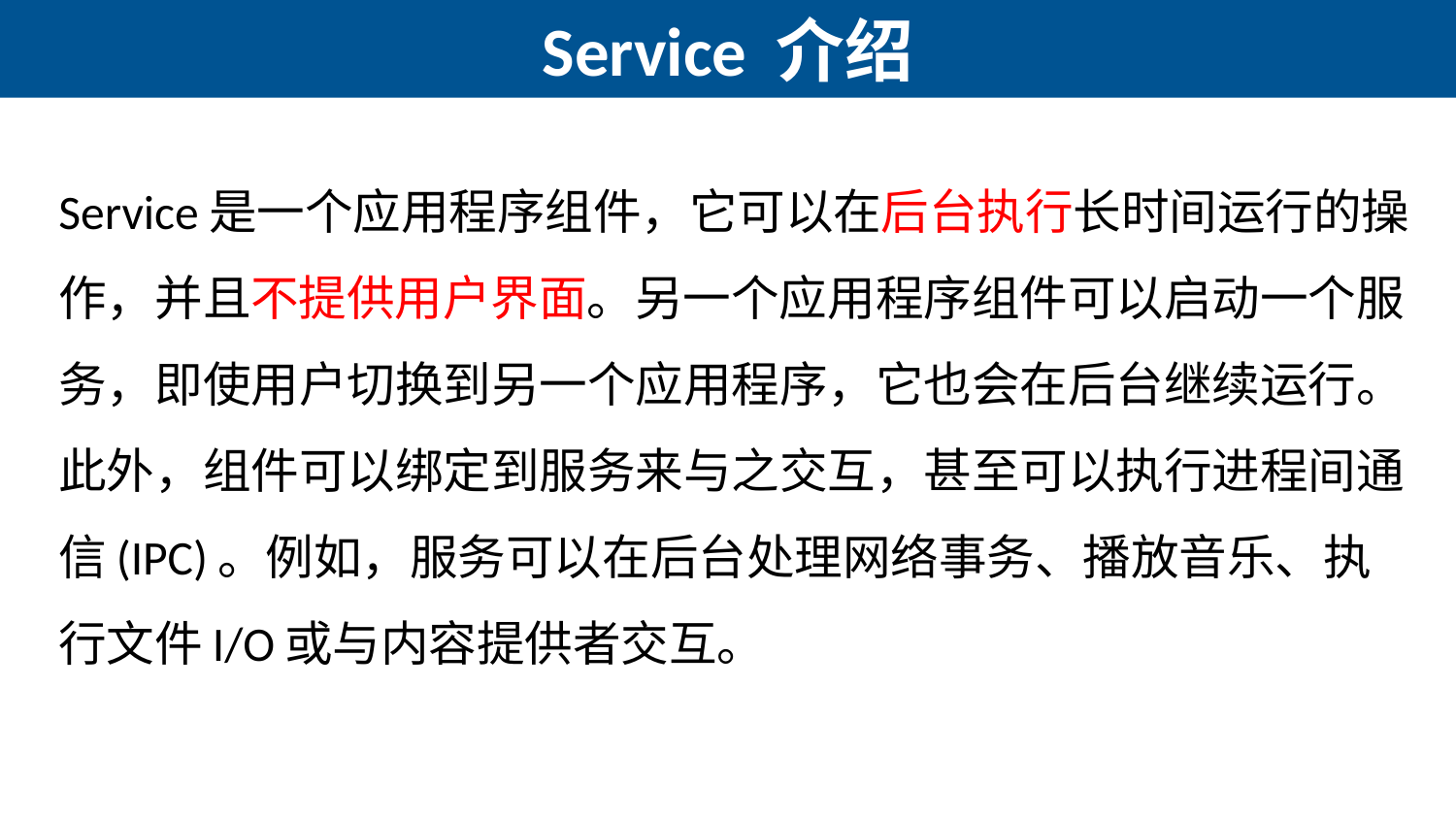

# Service 介绍
	Service是一个应用程序组件，它可以在后台执行长时间运行的操作，并且不提供用户界面。另一个应用程序组件可以启动一个服务，即使用户切换到另一个应用程序，它也会在后台继续运行。此外，组件可以绑定到服务来与之交互，甚至可以执行进程间通信(IPC)。例如，服务可以在后台处理网络事务、播放音乐、执行文件I/O或与内容提供者交互。